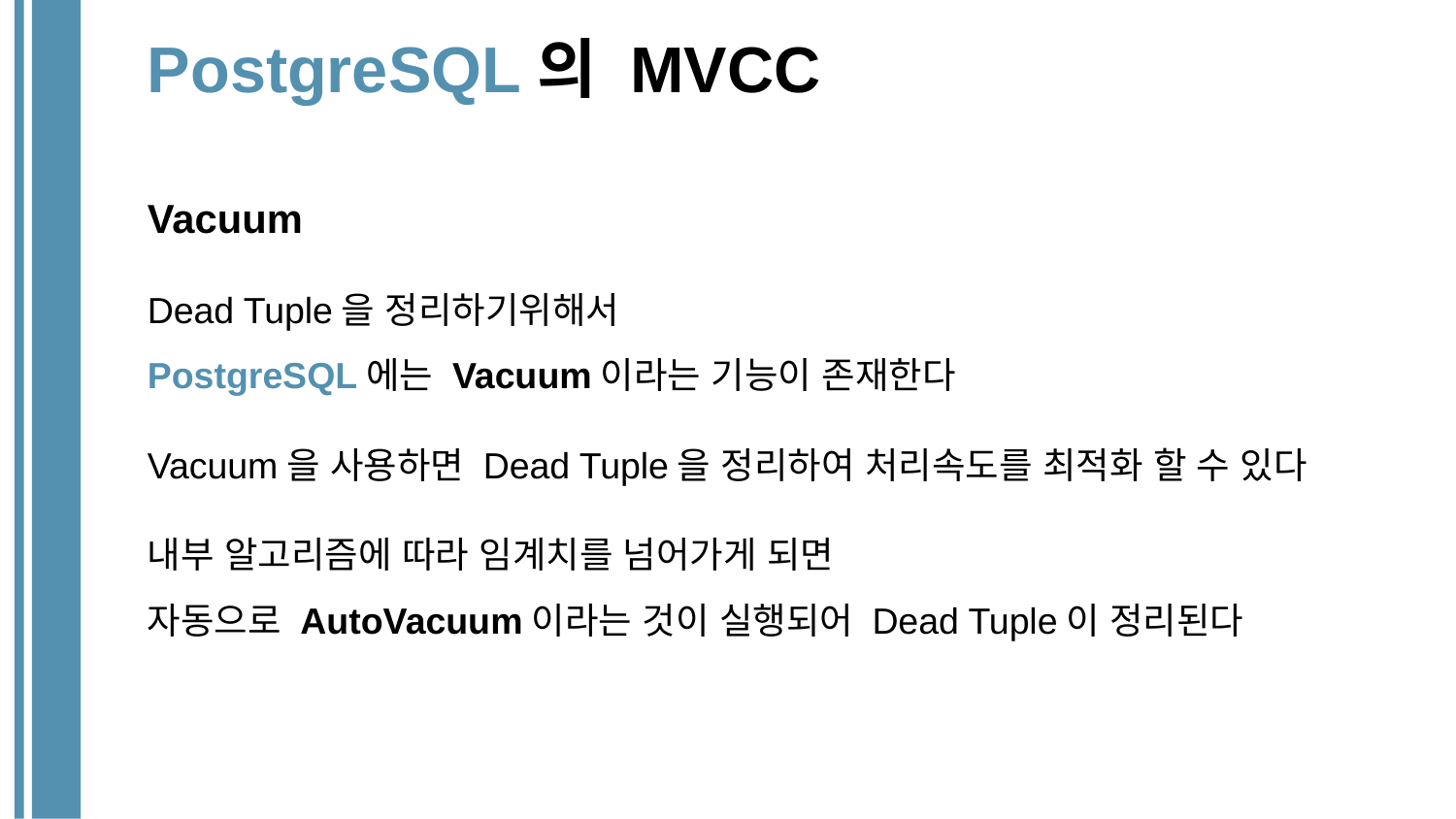

# PostgreSQL의 MVCC
Vacuum
Dead Tuple을 정리하기위해서
PostgreSQL에는 Vacuum이라는 기능이 존재한다
Vacuum을 사용하면 Dead Tuple을 정리하여 처리속도를 최적화 할 수 있다
내부 알고리즘에 따라 임계치를 넘어가게 되면
자동으로 AutoVacuum이라는 것이 실행되어 Dead Tuple이 정리된다